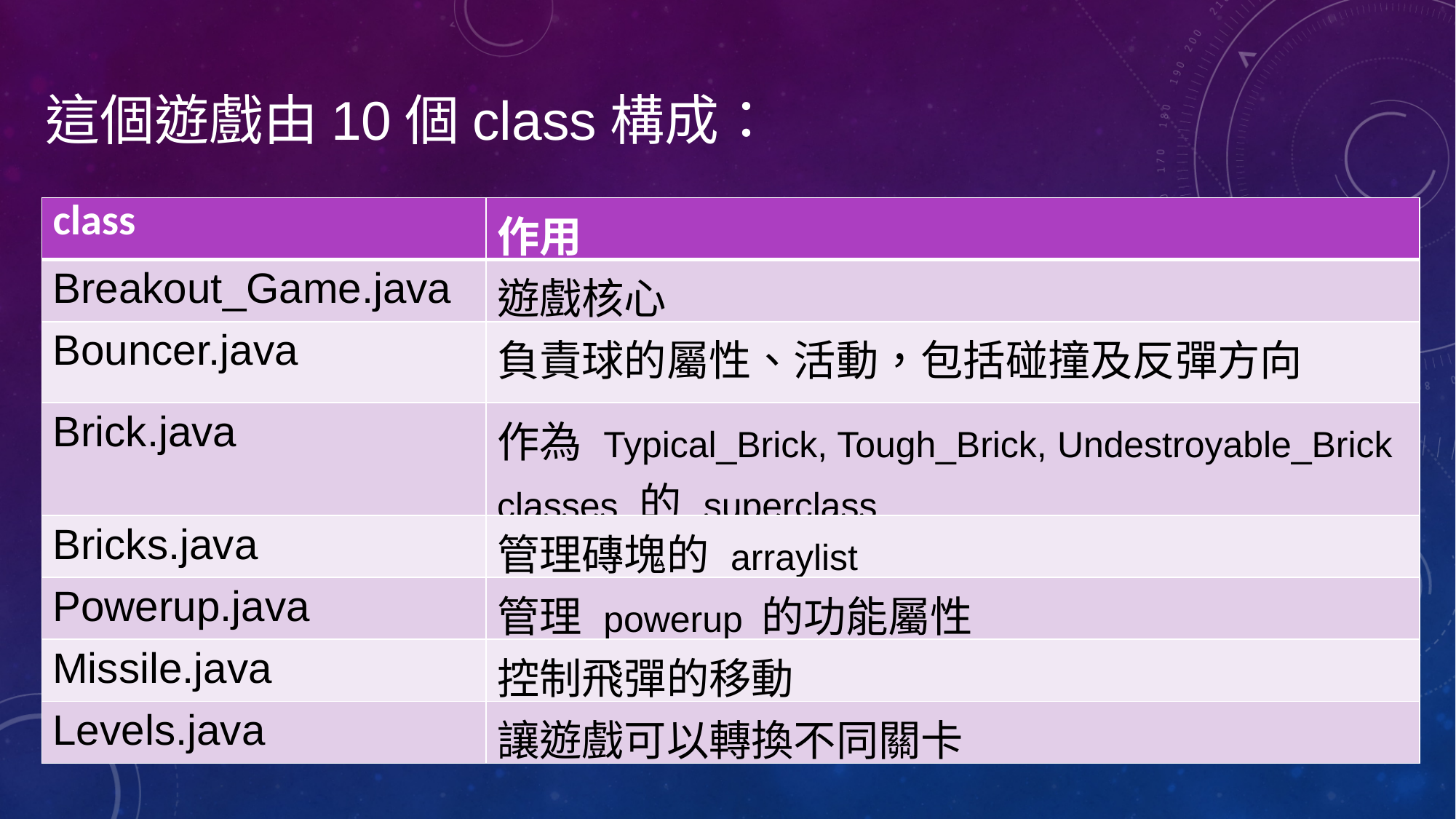

這個遊戲由10個class構成：
| class | 作用 |
| --- | --- |
| Breakout\_Game.java | 遊戲核心 |
| Bouncer.java | 負責球的屬性、活動，包括碰撞及反彈方向 |
| Brick.java | 作為 Typical\_Brick, Tough\_Brick, Undestroyable\_Brick classes 的 superclass |
| Bricks.java | 管理磚塊的 arraylist |
| Powerup.java | 管理 powerup 的功能屬性 |
| Missile.java | 控制飛彈的移動 |
| Levels.java | 讓遊戲可以轉換不同關卡 |